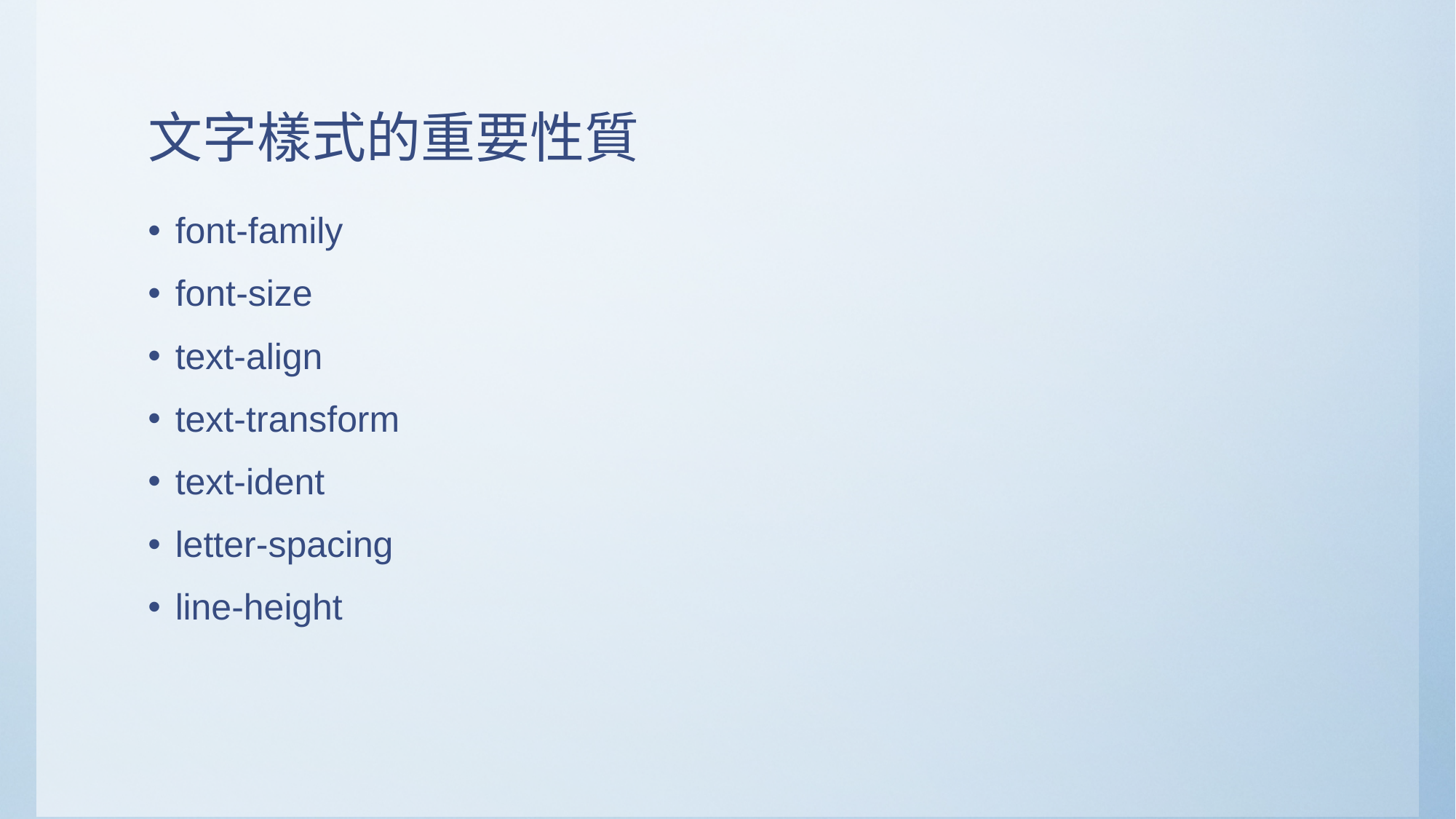

# 文字樣式的重要性質
font-family
font-size
text-align
text-transform
text-ident
letter-spacing
line-height